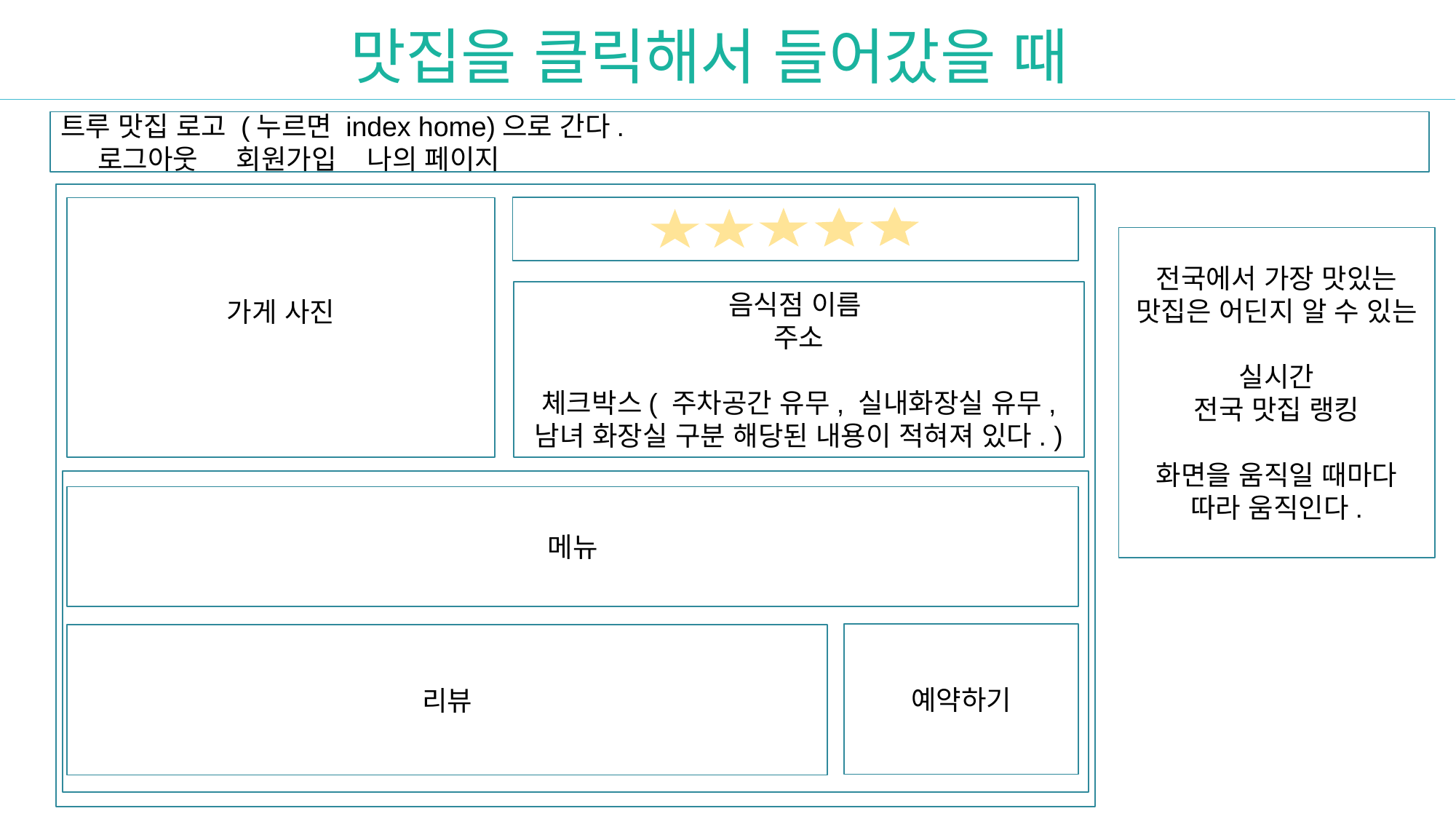

맛집을 클릭해서 들어갔을 때
트루 맛집 로고 (누르면 index home)으로 간다.							           로그아웃     회원가입    나의 페이지

가게 사진

전국에서 가장 맛있는 맛집은 어딘지 알 수 있는

실시간
전국 맛집 랭킹

화면을 움직일 때마다 따라 움직인다.

음식점 이름
주소

체크박스( 주차공간 유무, 실내화장실 유무, 남녀 화장실 구분 해당된 내용이 적혀져 있다. )

메뉴
예약하기
리뷰